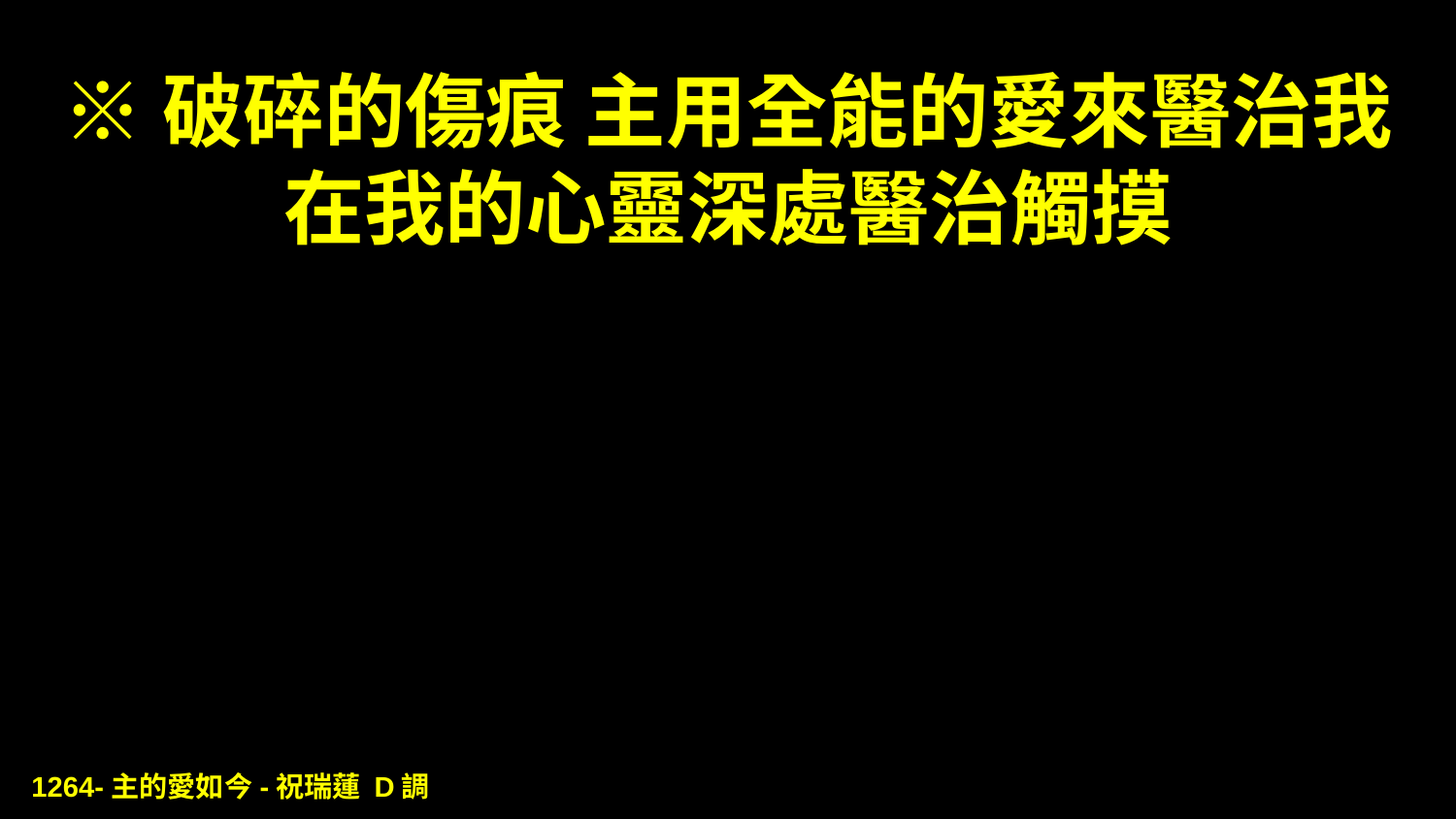

# ※破碎的傷痕 主用全能的愛來醫治我 在我的心靈深處醫治觸摸
1264-主的愛如今-祝瑞蓮 D調